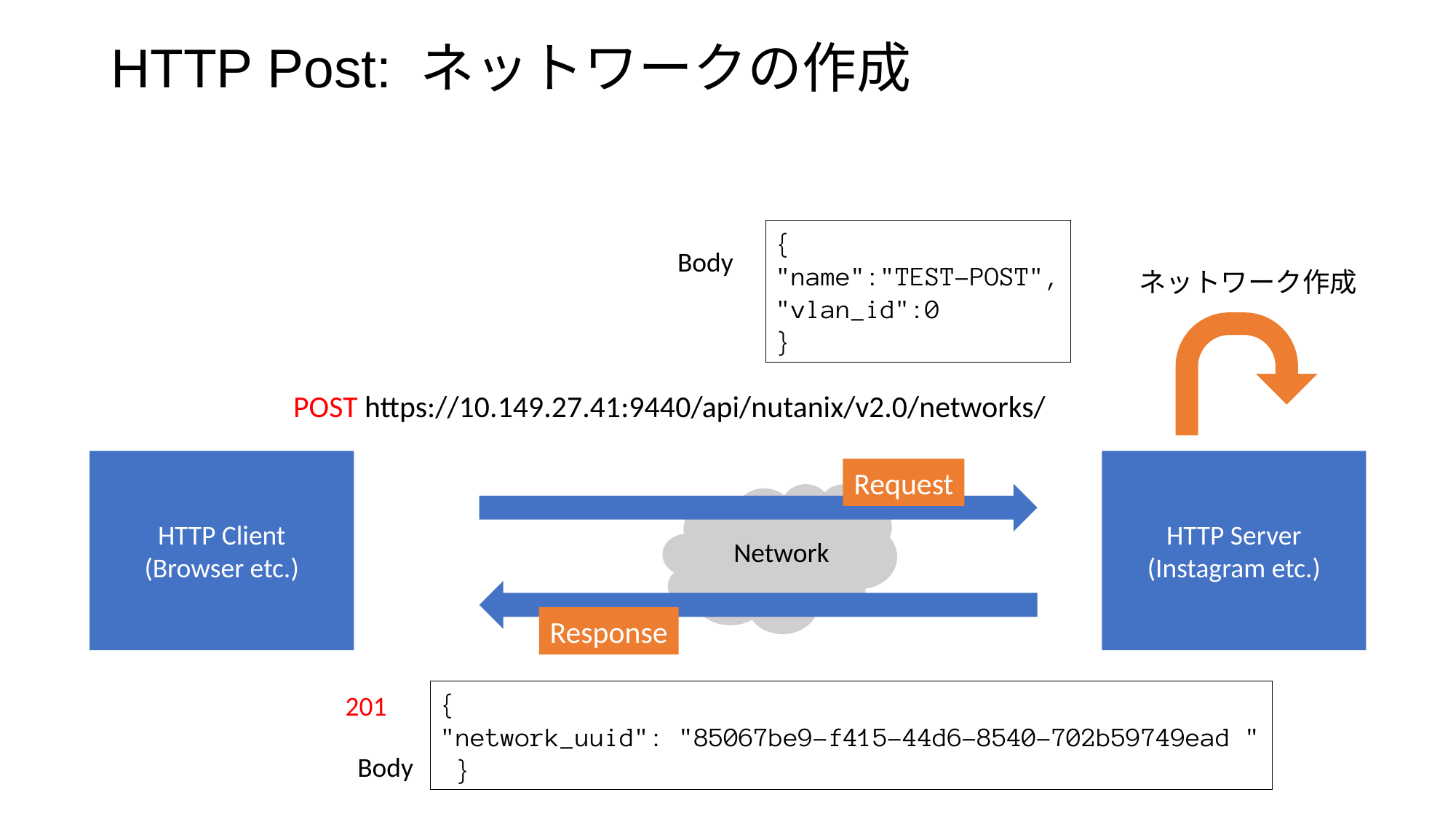

# HTTP Post: ネットワークの作成
{
"name":"TEST-POST",
"vlan_id":0
}
Body
ネットワーク作成

POST https://10.149.27.41:9440/api/nutanix/v2.0/networks/
HTTP Client
(Browser etc.)
HTTP Server
(Instagram etc.)
Request

Network

Response
{
"network_uuid": "85067be9-f415-44d6-8540-702b59749ead "
 }
201
Body